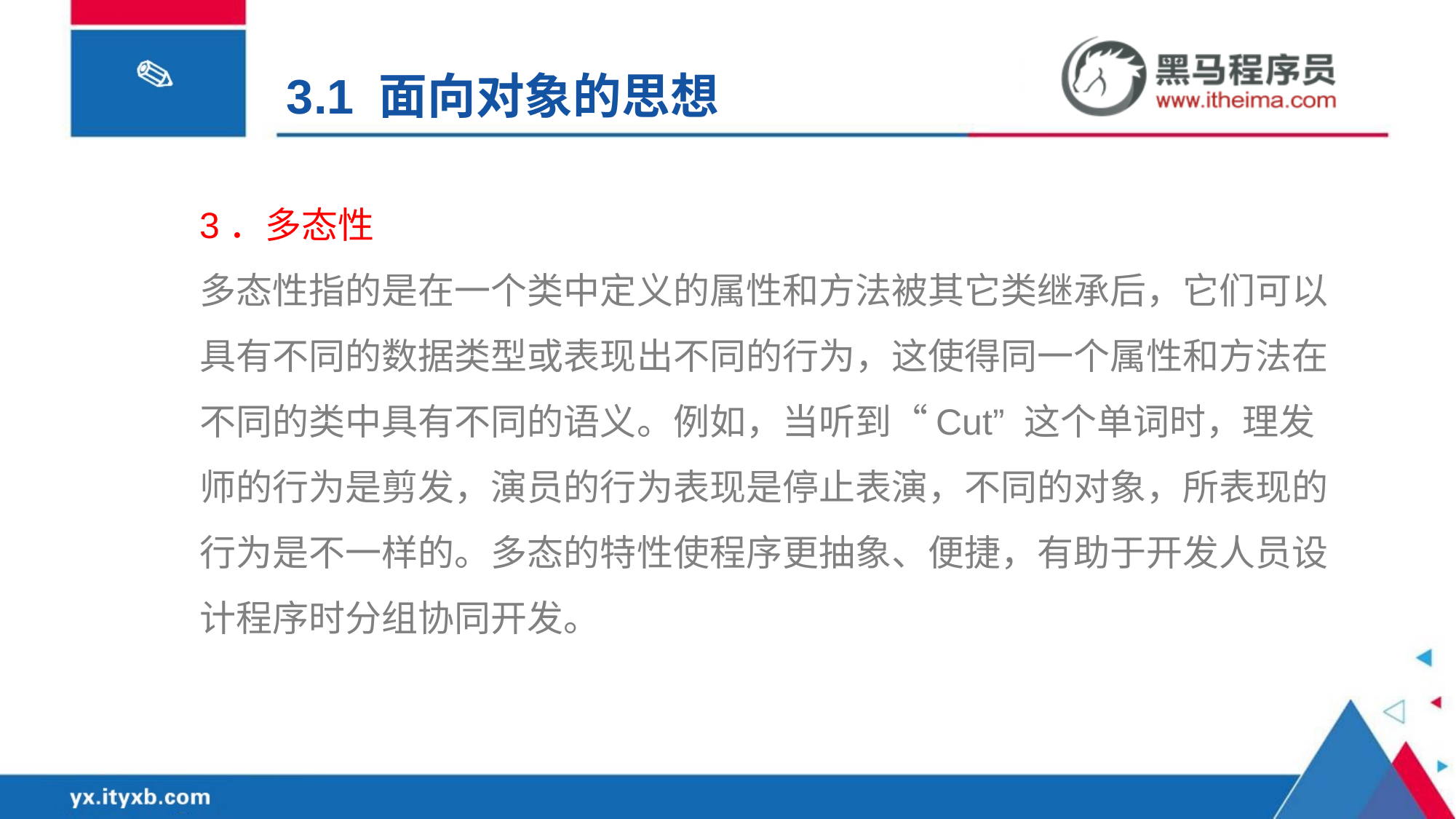

3.1 面向对象的思想
3．多态性
多态性指的是在一个类中定义的属性和方法被其它类继承后，它们可以具有不同的数据类型或表现出不同的行为，这使得同一个属性和方法在不同的类中具有不同的语义。例如，当听到“Cut” 这个单词时，理发师的行为是剪发，演员的行为表现是停止表演，不同的对象，所表现的行为是不一样的。多态的特性使程序更抽象、便捷，有助于开发人员设计程序时分组协同开发。